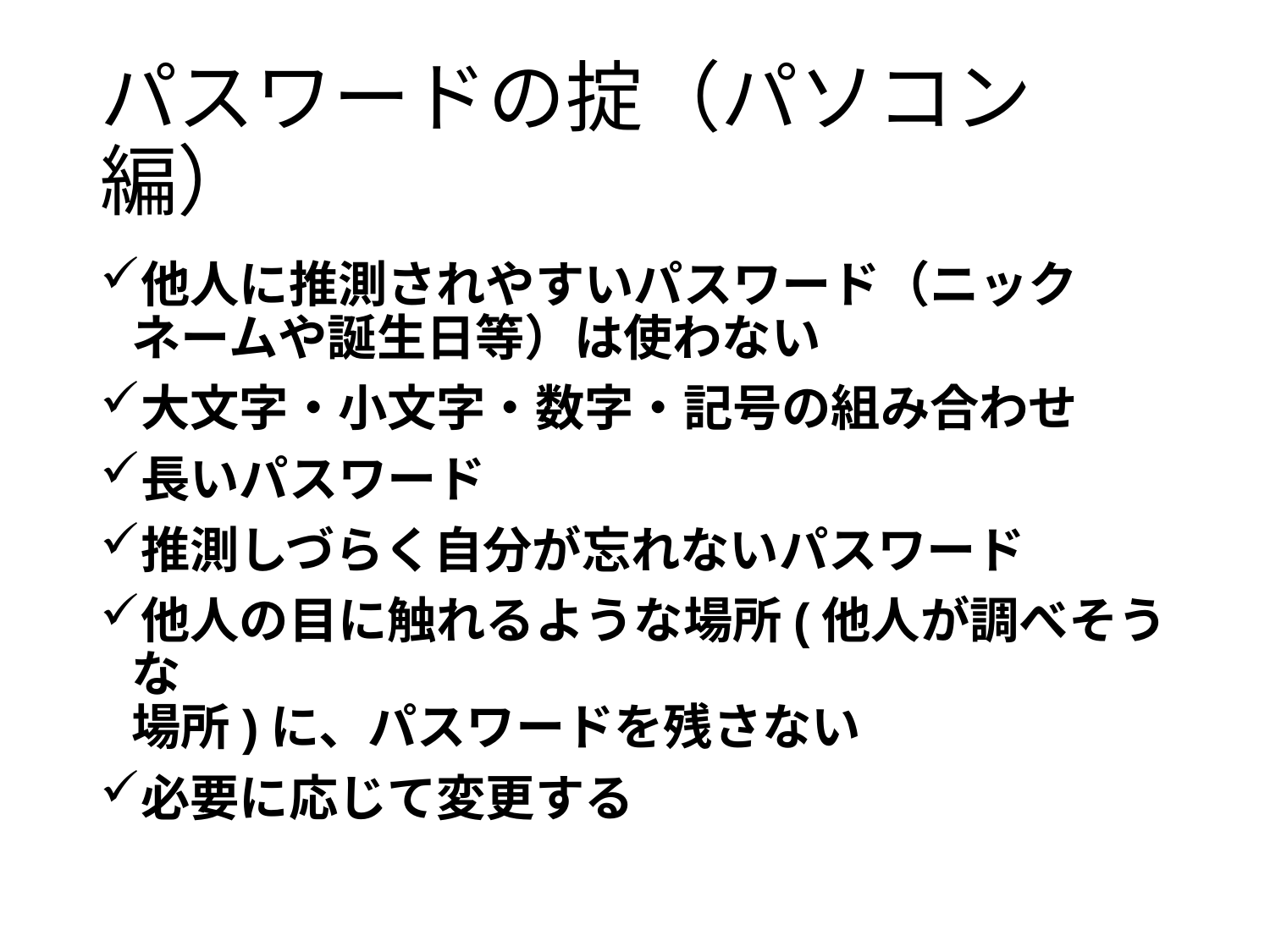

# パスワードの掟（パソコン編）
他人に推測されやすいパスワード（ニックネームや誕生日等）は使わない
大文字・小文字・数字・記号の組み合わせ
長いパスワード
推測しづらく自分が忘れないパスワード
他人の目に触れるような場所(他人が調べそうな
場所)に、パスワードを残さない
必要に応じて変更する